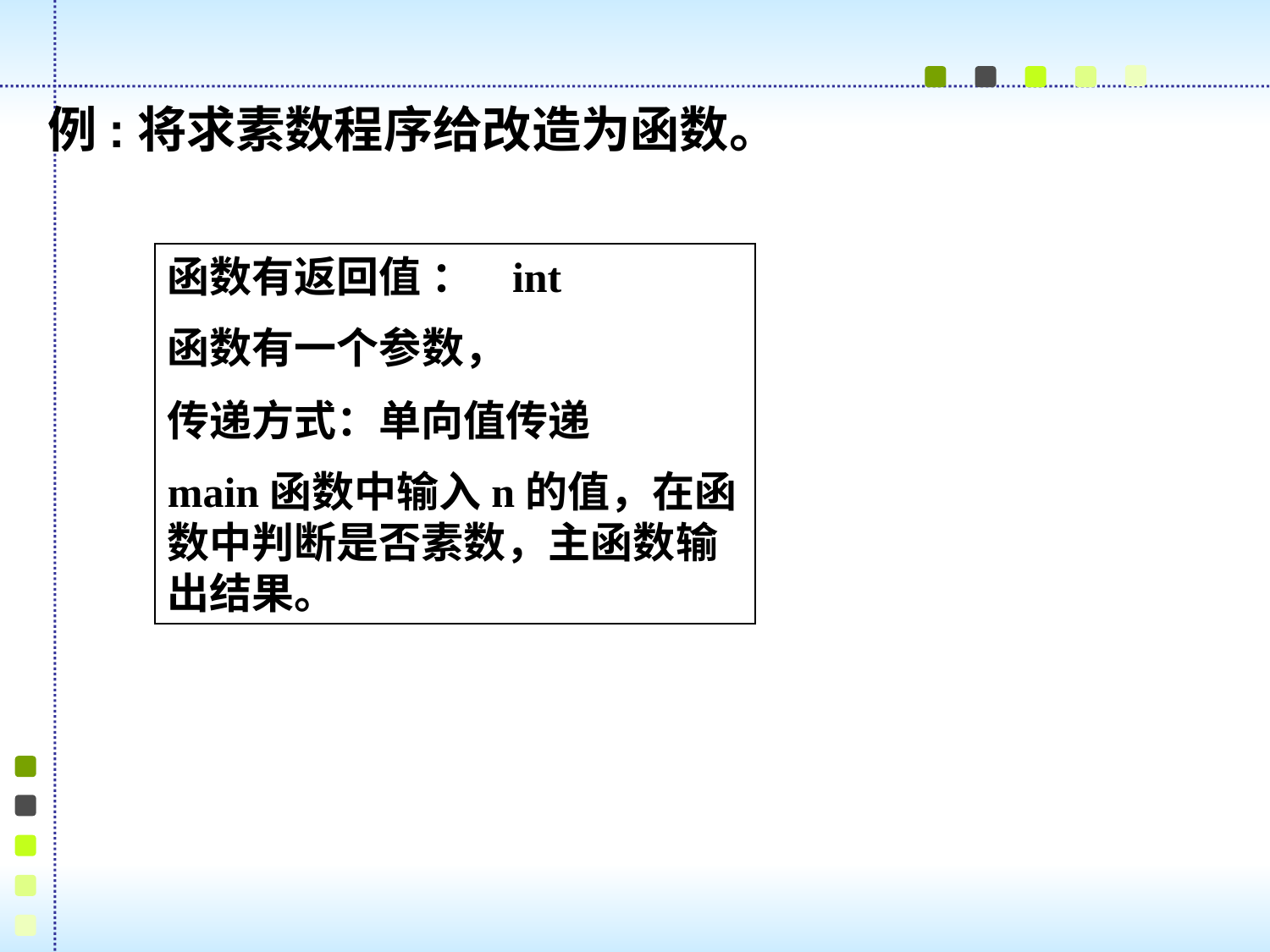

例:将求素数程序给改造为函数。
函数有返回值 ：   int
函数有一个参数，
传递方式：单向值传递
main函数中输入n的值，在函数中判断是否素数，主函数输出结果。